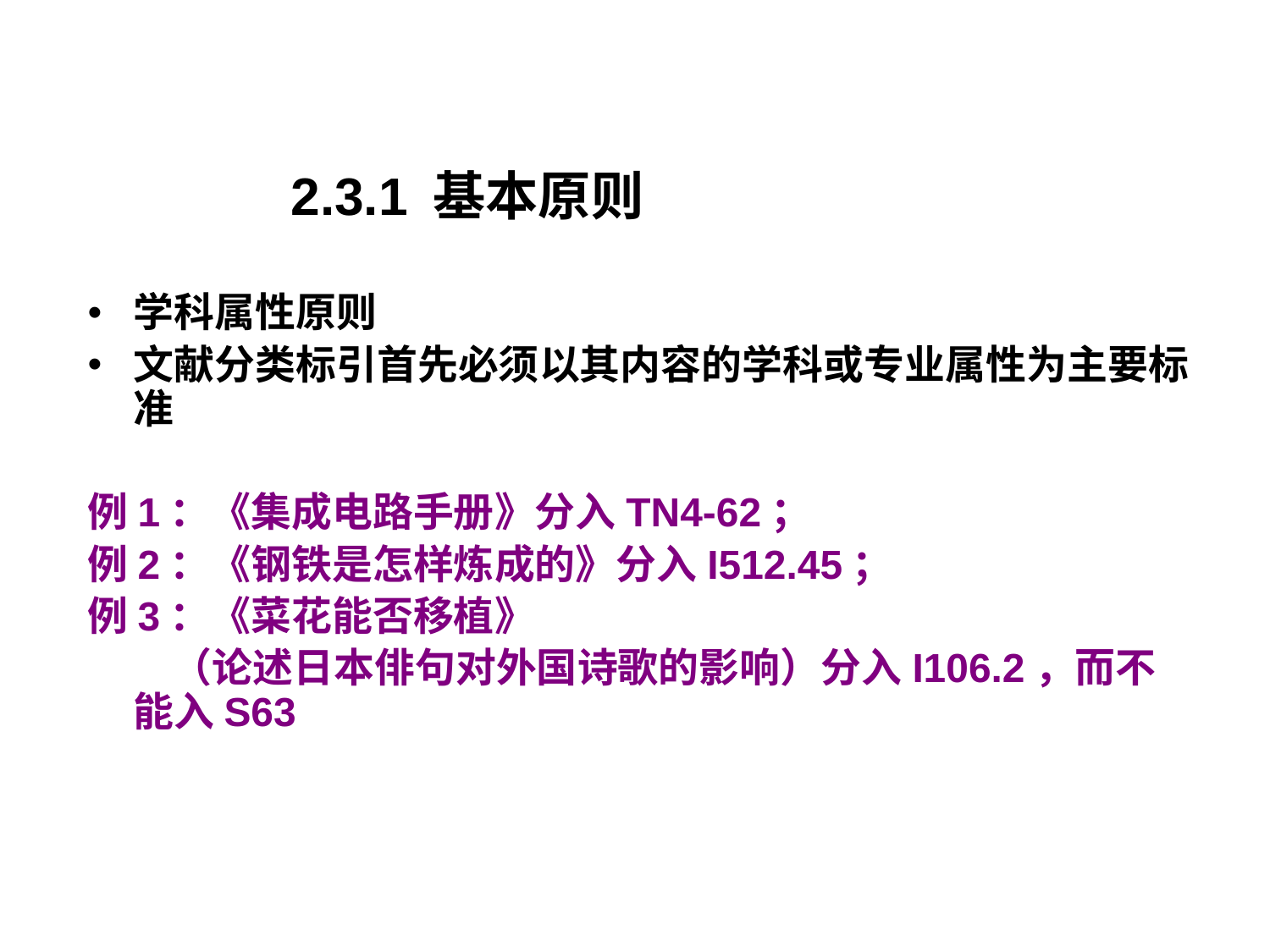

# 2.3.1 基本原则
学科属性原则
文献分类标引首先必须以其内容的学科或专业属性为主要标准

例1：《集成电路手册》分入TN4-62；
例2：《钢铁是怎样炼成的》分入I512.45；
例3：《菜花能否移植》
        （论述日本俳句对外国诗歌的影响）分入I106.2，而不能入S63